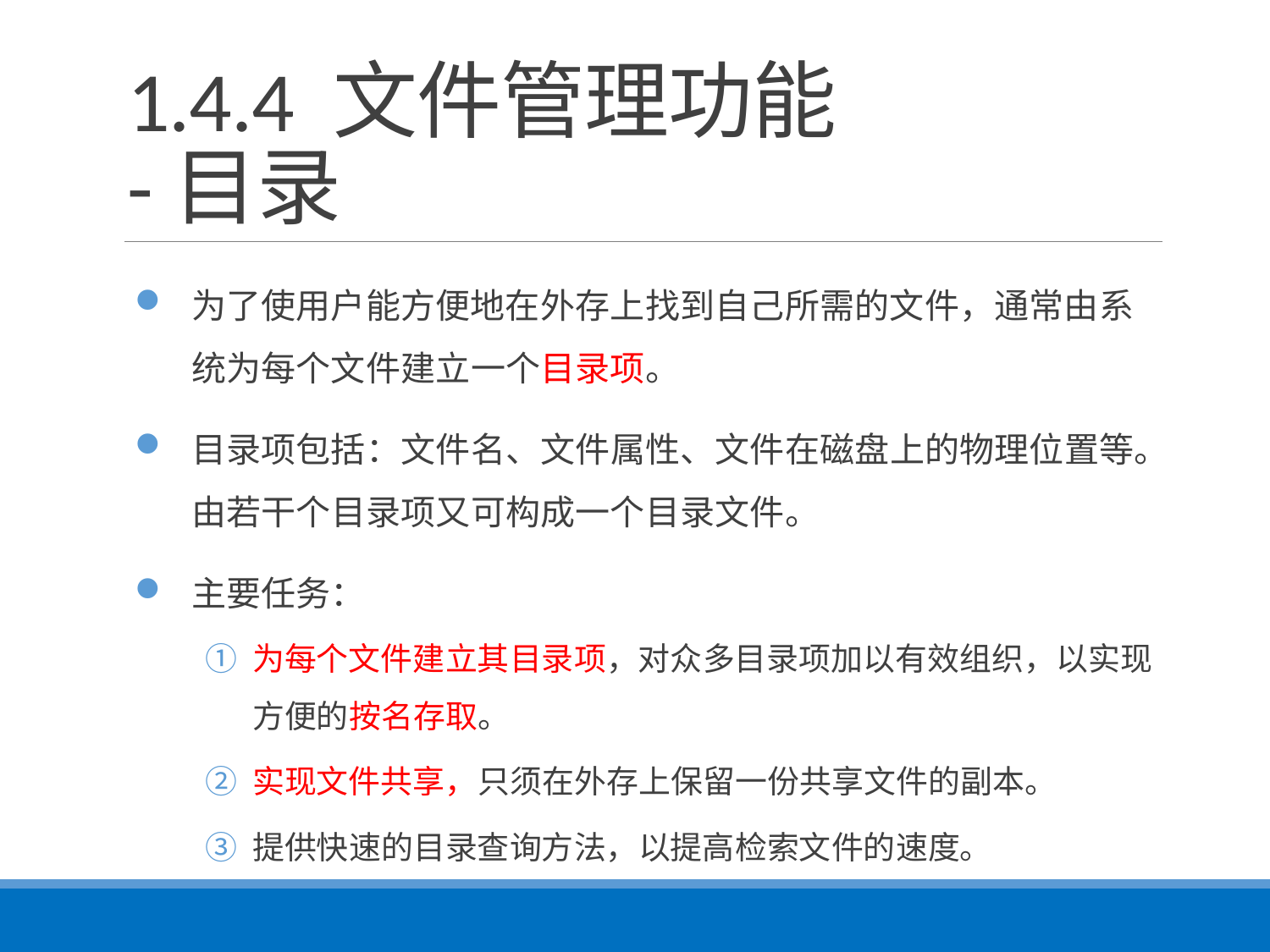

# 1.4.4 文件管理功能 -目录
为了使用户能方便地在外存上找到自己所需的文件，通常由系统为每个文件建立一个目录项。
目录项包括：文件名、文件属性、文件在磁盘上的物理位置等。由若干个目录项又可构成一个目录文件。
主要任务：
为每个文件建立其目录项，对众多目录项加以有效组织，以实现方便的按名存取。
实现文件共享，只须在外存上保留一份共享文件的副本。
提供快速的目录查询方法，以提高检索文件的速度。